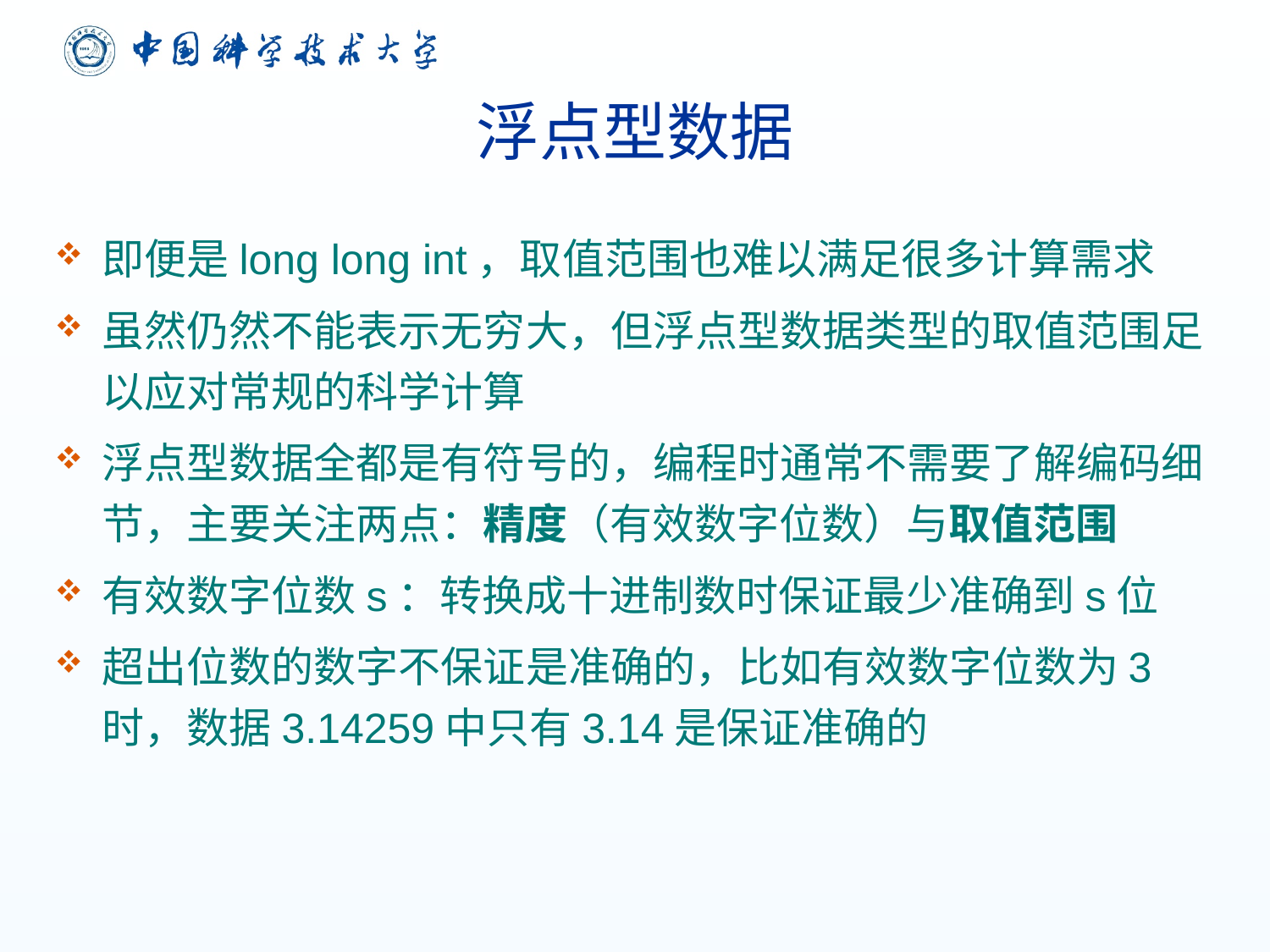

# 浮点型数据
即便是long long int，取值范围也难以满足很多计算需求
虽然仍然不能表示无穷大，但浮点型数据类型的取值范围足以应对常规的科学计算
浮点型数据全都是有符号的，编程时通常不需要了解编码细节，主要关注两点：精度（有效数字位数）与取值范围
有效数字位数s：转换成十进制数时保证最少准确到s位
超出位数的数字不保证是准确的，比如有效数字位数为3时，数据3.14259中只有3.14是保证准确的